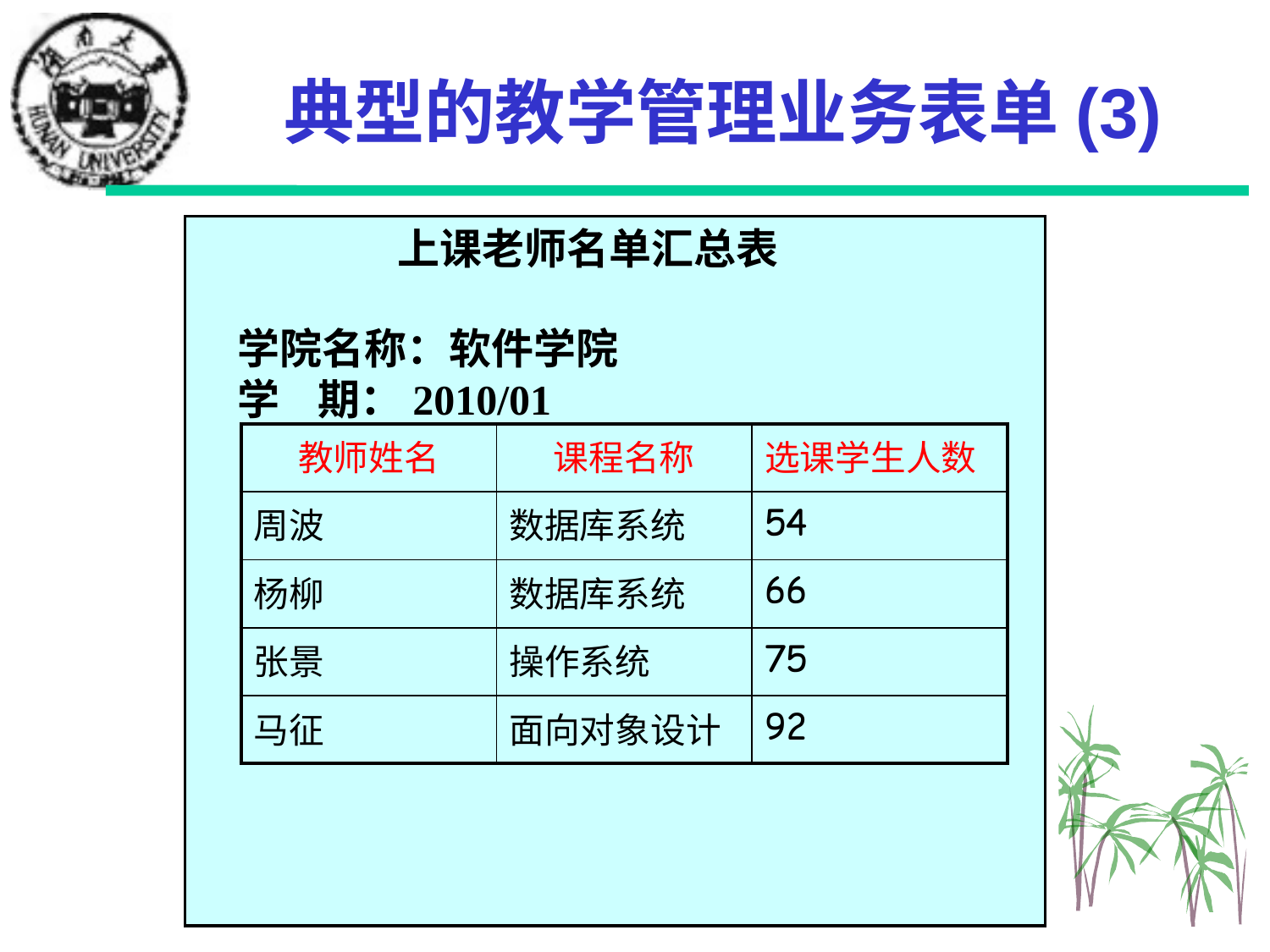

典型的教学管理业务表单(3)

上课老师名单汇总表
学院名称：软件学院
学    期：2010/01
| 教师姓名 | 课程名称 | 选课学生人数 |
| --- | --- | --- |
| 周波 | 数据库系统 | 54 |
| 杨柳 | 数据库系统 | 66 |
| 张景 | 操作系统 | 75 |
| 马征 | 面向对象设计 | 92 |